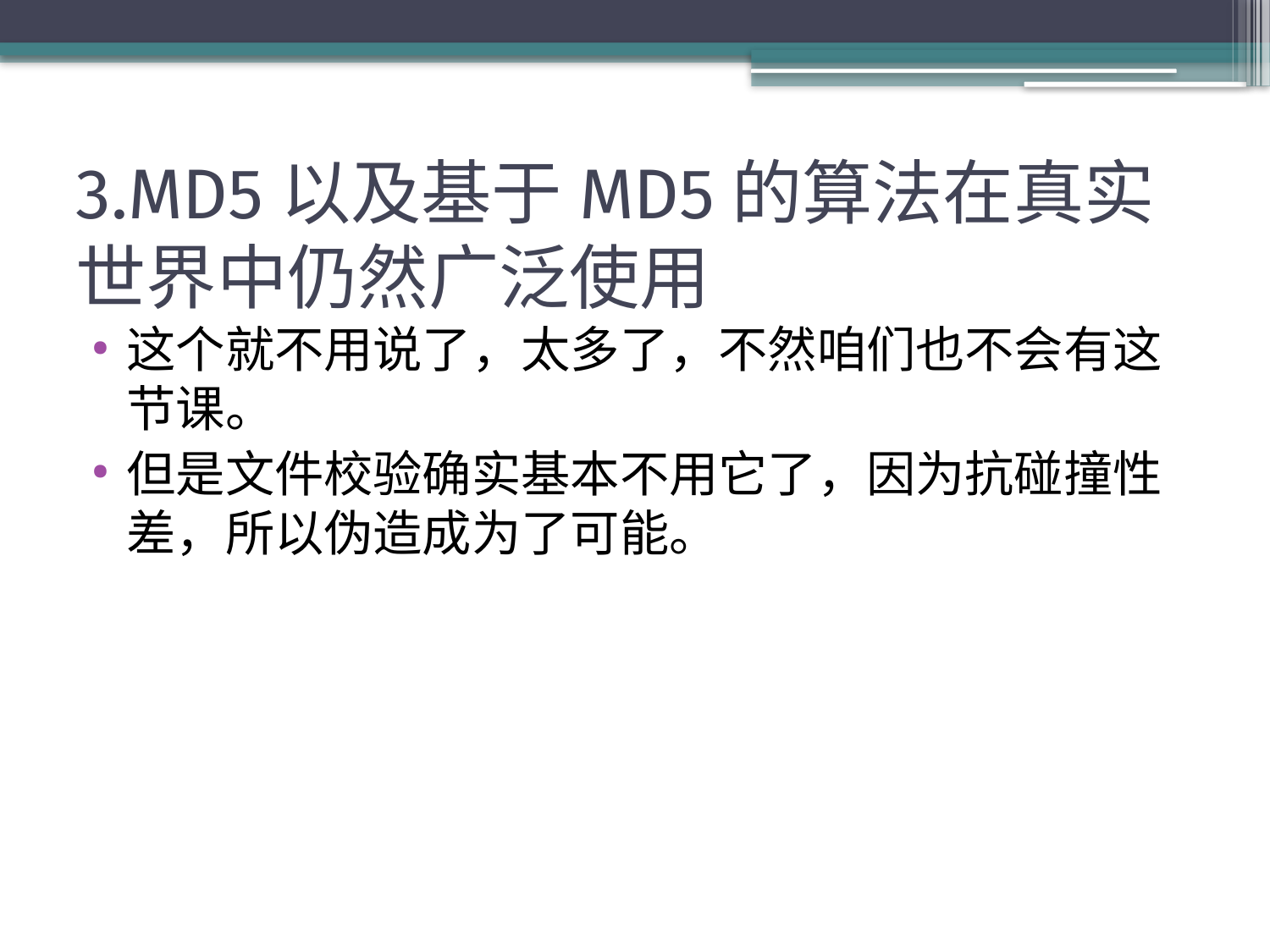

# 3.MD5以及基于MD5的算法在真实世界中仍然广泛使用
这个就不用说了，太多了，不然咱们也不会有这节课。
但是文件校验确实基本不用它了，因为抗碰撞性差，所以伪造成为了可能。